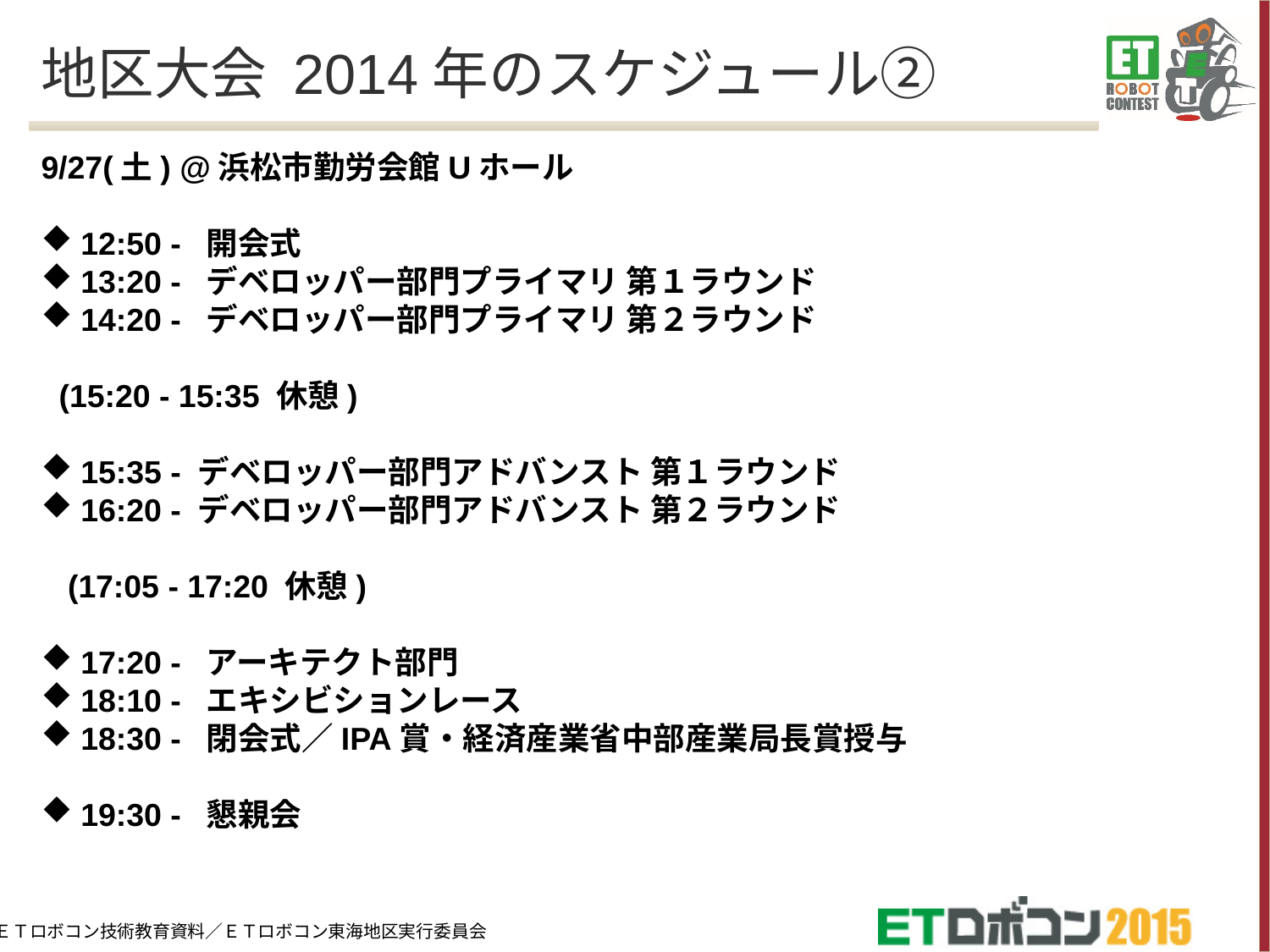

# 地区大会 2014年のスケジュール②
9/27(土) @浜松市勤労会館Uホール

12:50 -  開会式
13:20 -  デベロッパー部門プライマリ 第１ラウンド
14:20 -  デベロッパー部門プライマリ 第２ラウンド
  (15:20 - 15:35 休憩)

15:35 - デベロッパー部門アドバンスト 第１ラウンド
16:20 - デベロッパー部門アドバンスト 第２ラウンド

   (17:05 - 17:20 休憩)

17:20 -  アーキテクト部門
18:10 -  エキシビションレース
18:30 -  閉会式／IPA賞・経済産業省中部産業局長賞授与

19:30 -  懇親会